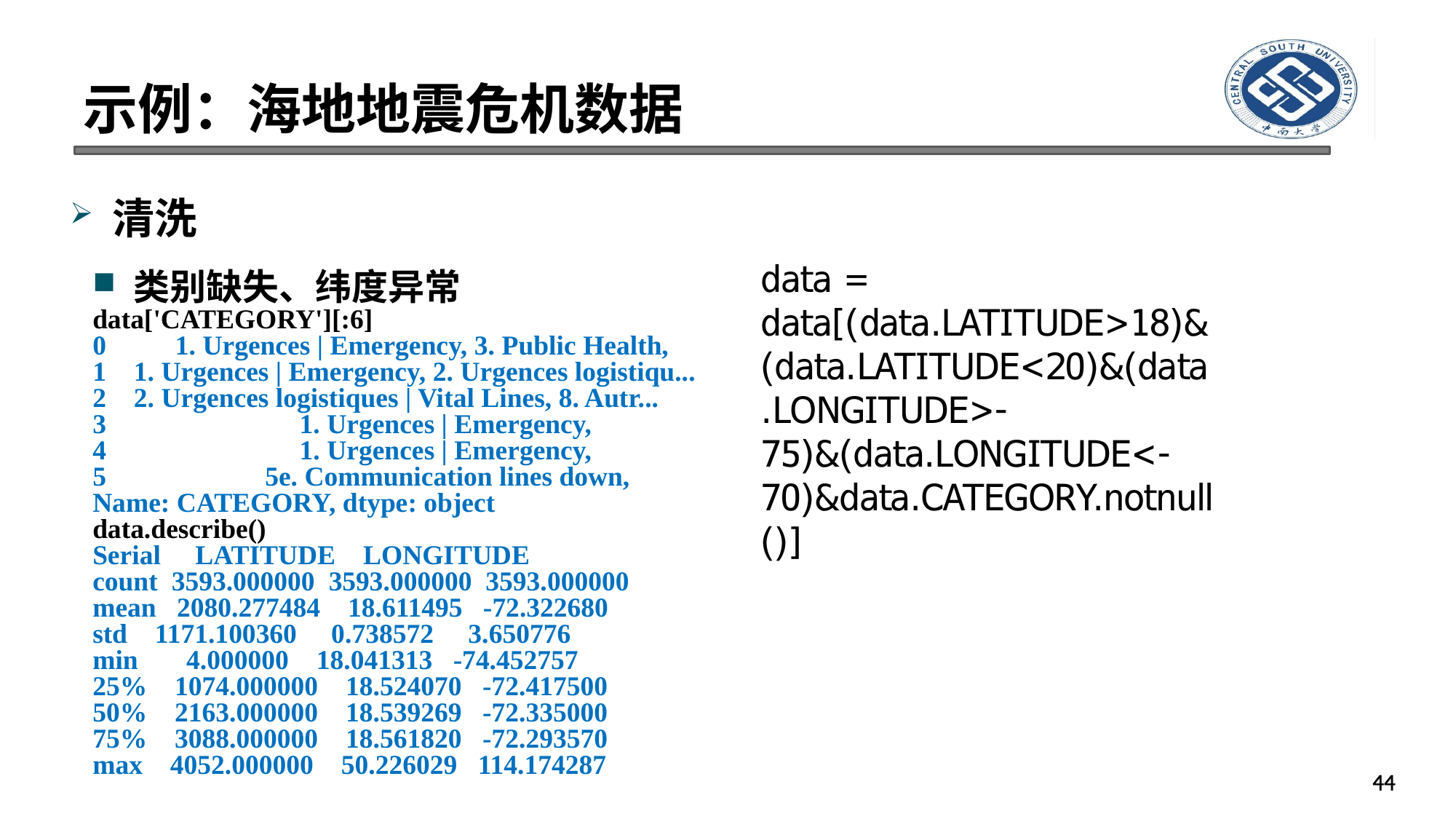

# 示例：海地地震危机数据
清洗
类别缺失、纬度异常
data['CATEGORY'][:6]
0          1. Urgences | Emergency, 3. Public Health,
1    1. Urgences | Emergency, 2. Urgences logistiqu...
2    2. Urgences logistiques | Vital Lines, 8. Autr...
3                            1. Urgences | Emergency,
4                            1. Urgences | Emergency,
5                       5e. Communication lines down,
Name: CATEGORY, dtype: object
data.describe()
Serial     LATITUDE    LONGITUDE
count  3593.000000  3593.000000  3593.000000
mean   2080.277484    18.611495   -72.322680
std    1171.100360     0.738572     3.650776
min       4.000000    18.041313   -74.452757
25%    1074.000000    18.524070   -72.417500
50%    2163.000000    18.539269   -72.335000
75%    3088.000000    18.561820   -72.293570
max    4052.000000    50.226029   114.174287
data = data[(data.LATITUDE>18)&(data.LATITUDE<20)&(data.LONGITUDE>-75)&(data.LONGITUDE<-70)&data.CATEGORY.notnull()]
44